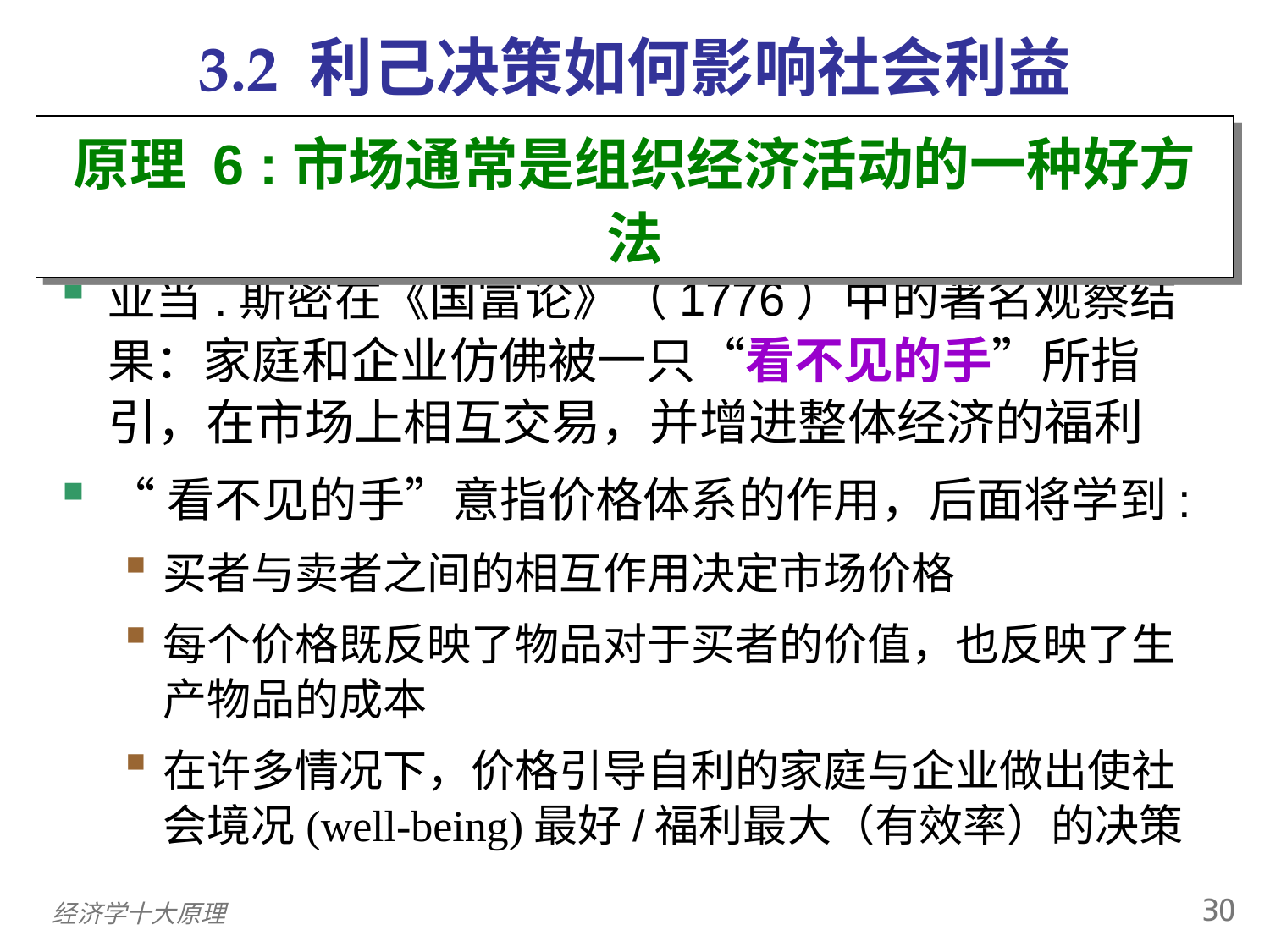

3.2 利己决策如何影响社会利益
原理 6 :市场通常是组织经济活动的一种好方法
亚当.斯密在《国富论》（1776）中的著名观察结果：家庭和企业仿佛被一只“看不见的手”所指引，在市场上相互交易，并增进整体经济的福利
“看不见的手”意指价格体系的作用，后面将学到:
买者与卖者之间的相互作用决定市场价格
每个价格既反映了物品对于买者的价值，也反映了生产物品的成本
在许多情况下，价格引导自利的家庭与企业做出使社会境况(well-being)最好/福利最大（有效率）的决策
30
经济学十大原理